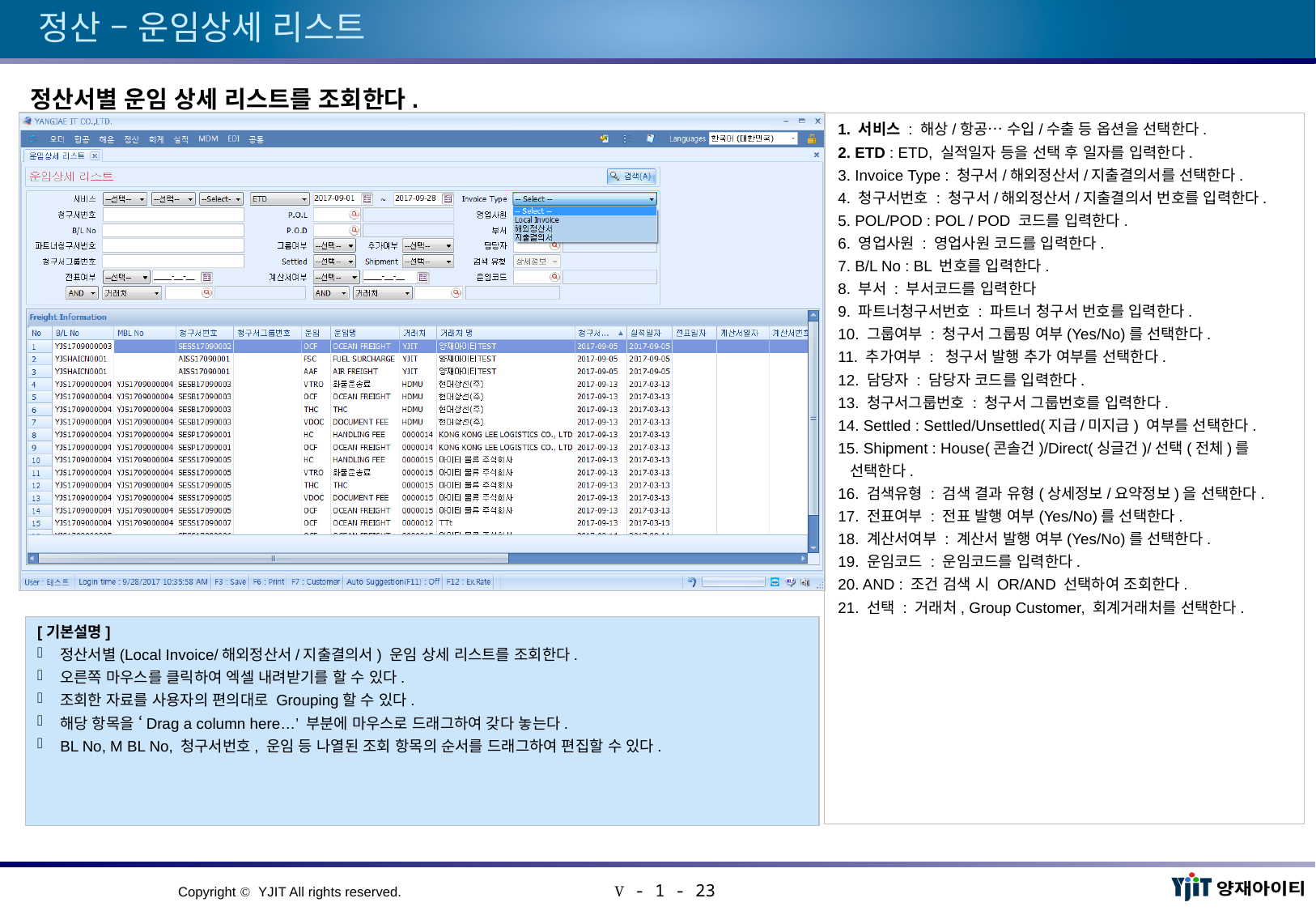

# 정산 – 운임상세 리스트
정산서별 운임 상세 리스트를 조회한다.

1. 서비스 : 해상/항공… 수입/수출 등 옵션을 선택한다.
2. ETD : ETD, 실적일자 등을 선택 후 일자를 입력한다.
3. Invoice Type : 청구서/해외정산서/지출결의서를 선택한다.
4. 청구서번호 : 청구서/해외정산서/지출결의서 번호를 입력한다.
5. POL/POD : POL / POD 코드를 입력한다.
6. 영업사원 : 영업사원 코드를 입력한다.
7. B/L No : BL 번호를 입력한다.
8. 부서 : 부서코드를 입력한다
9. 파트너청구서번호 : 파트너 청구서 번호를 입력한다.
10. 그룹여부 : 청구서 그룹핑 여부(Yes/No)를 선택한다.
11. 추가여부 :  청구서 발행 추가 여부를 선택한다.
12. 담당자 : 담당자 코드를 입력한다.
13. 청구서그룹번호 : 청구서 그룹번호를 입력한다.
14. Settled : Settled/Unsettled(지급/미지급) 여부를 선택한다.
15. Shipment : House(콘솔건)/Direct(싱글건)/선택(전체)를
  선택한다.
16. 검색유형 : 검색 결과 유형(상세정보/요약정보)을 선택한다.
17. 전표여부 : 전표 발행 여부(Yes/No)를 선택한다.
18. 계산서여부 : 계산서 발행 여부(Yes/No)를 선택한다.
19. 운임코드 : 운임코드를 입력한다.
20. AND : 조건 검색 시 OR/AND 선택하여 조회한다.
21. 선택 : 거래처, Group Customer, 회계거래처를 선택한다.

[기본설명]
정산서별(Local Invoice/해외정산서/지출결의서) 운임 상세 리스트를 조회한다.
오른쪽 마우스를 클릭하여 엑셀 내려받기를 할 수 있다.
조회한 자료를 사용자의 편의대로 Grouping할 수 있다.
해당 항목을 ‘Drag a column here…’ 부분에 마우스로 드래그하여 갖다 놓는다.
BL No, M BL No, 청구서번호, 운임 등 나열된 조회 항목의 순서를 드래그하여 편집할 수 있다.